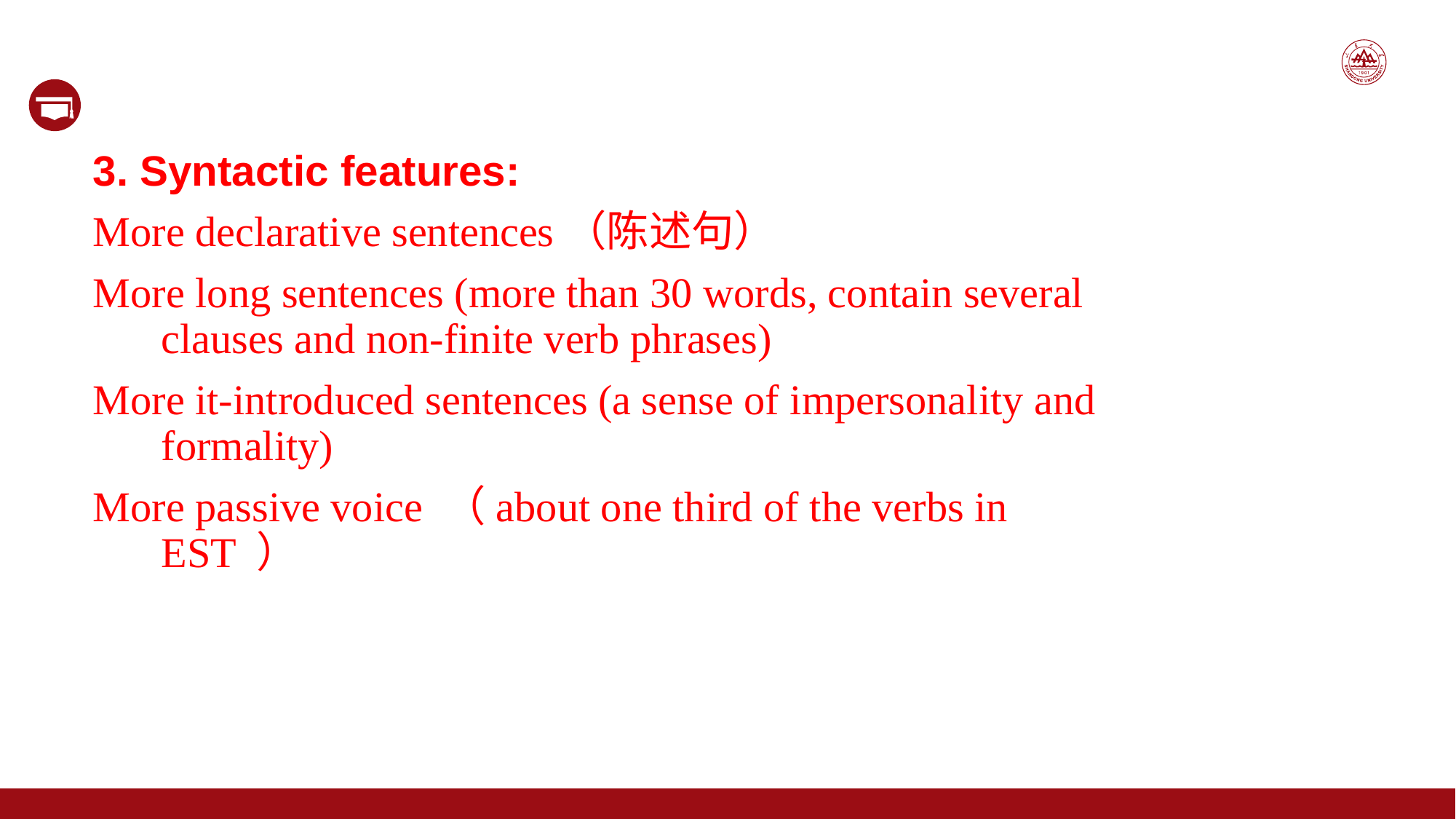

3. Syntactic features:
More declarative sentences（陈述句）
More long sentences (more than 30 words, contain several clauses and non-finite verb phrases)
More it-introduced sentences (a sense of impersonality and formality)
More passive voice （about one third of the verbs in EST ）